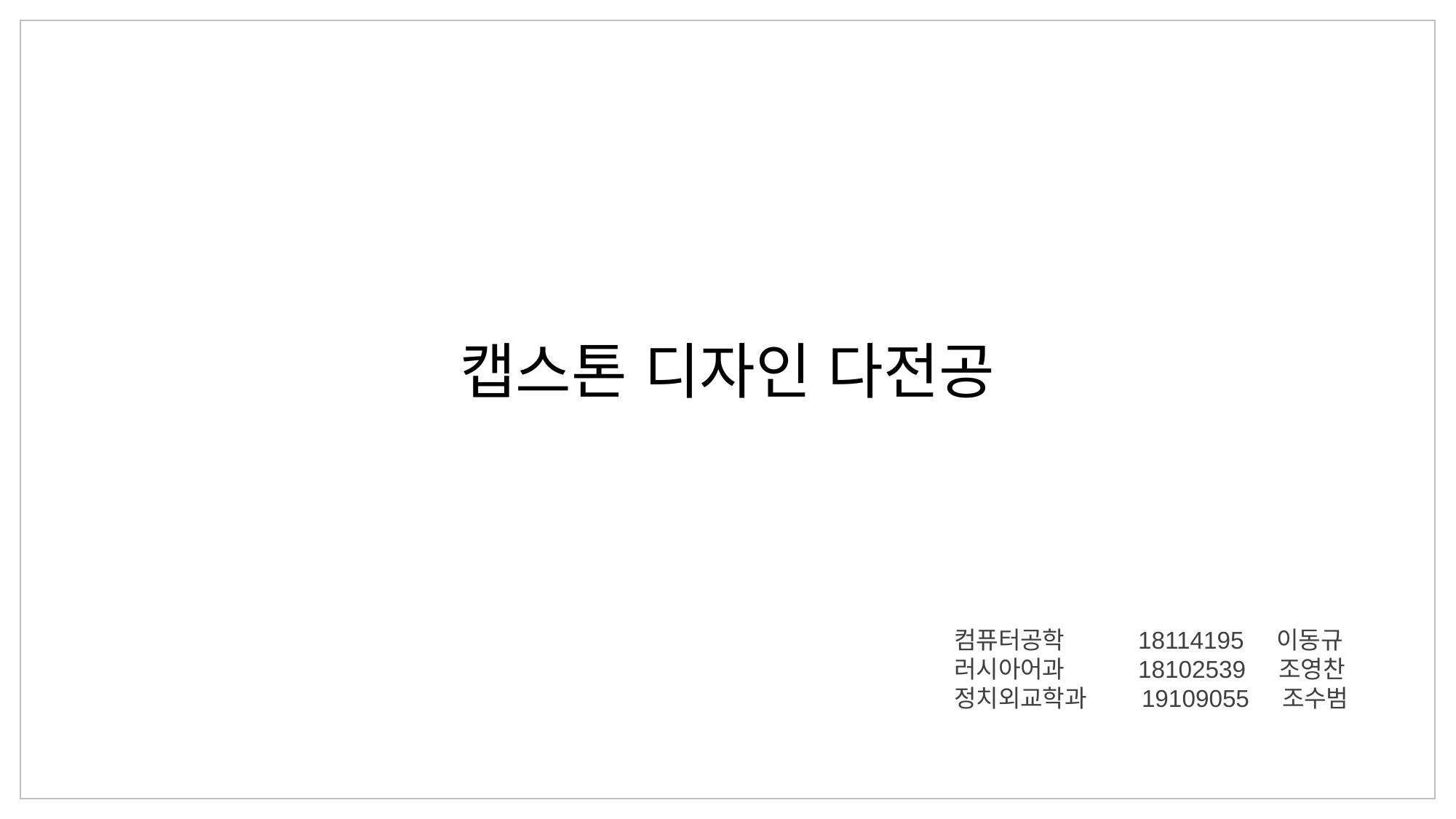

캡스톤 디자인 다전공

컴퓨터공학          18114195    이동규
러시아어과          18102539    조영찬
정치외교학과        19109055    조수범